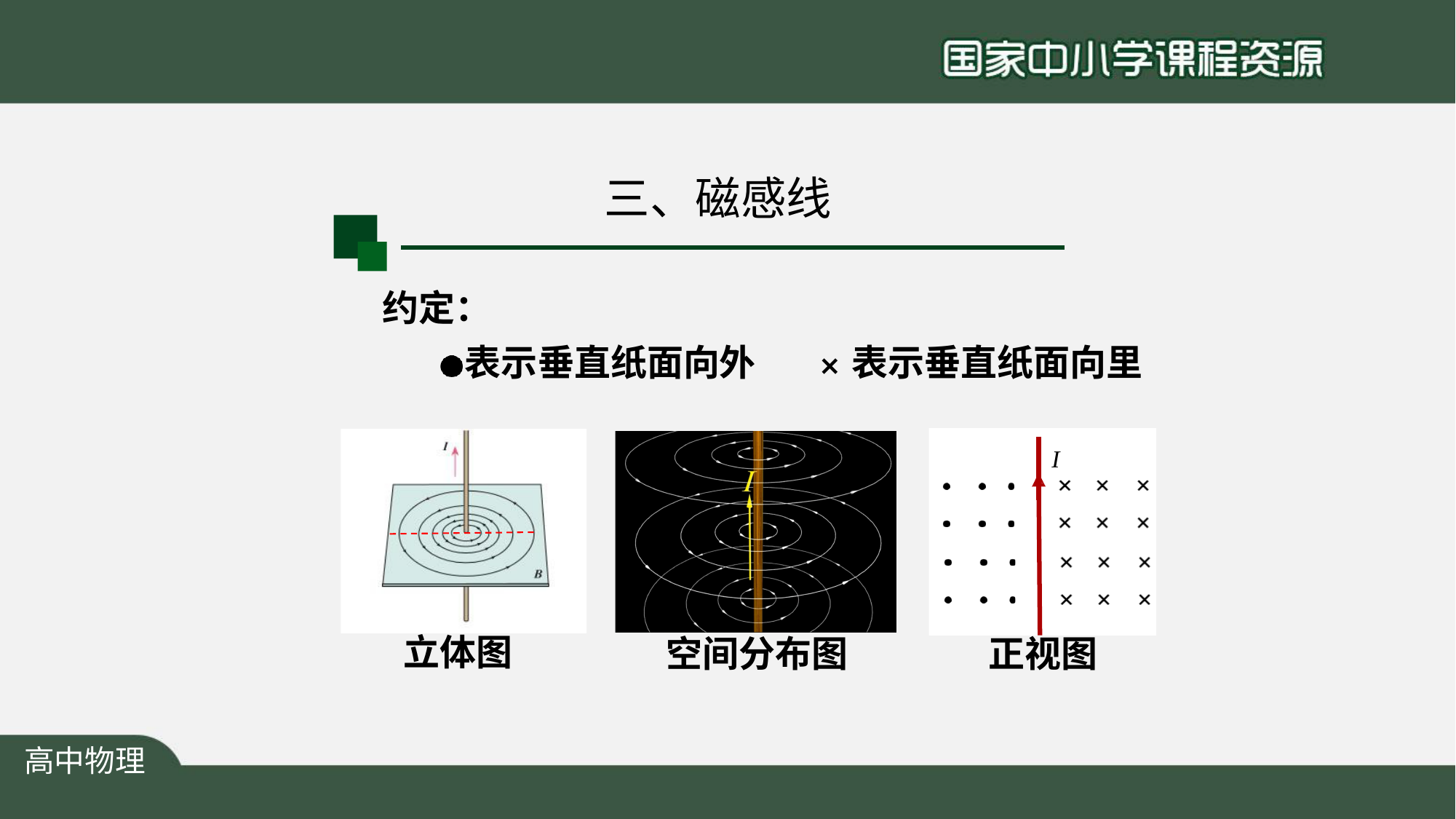

# 三、磁感线

约定：
表示垂直纸面向外
❌ 表示垂直纸面向里

I

立体图
空间分布图
正视图
高中物理